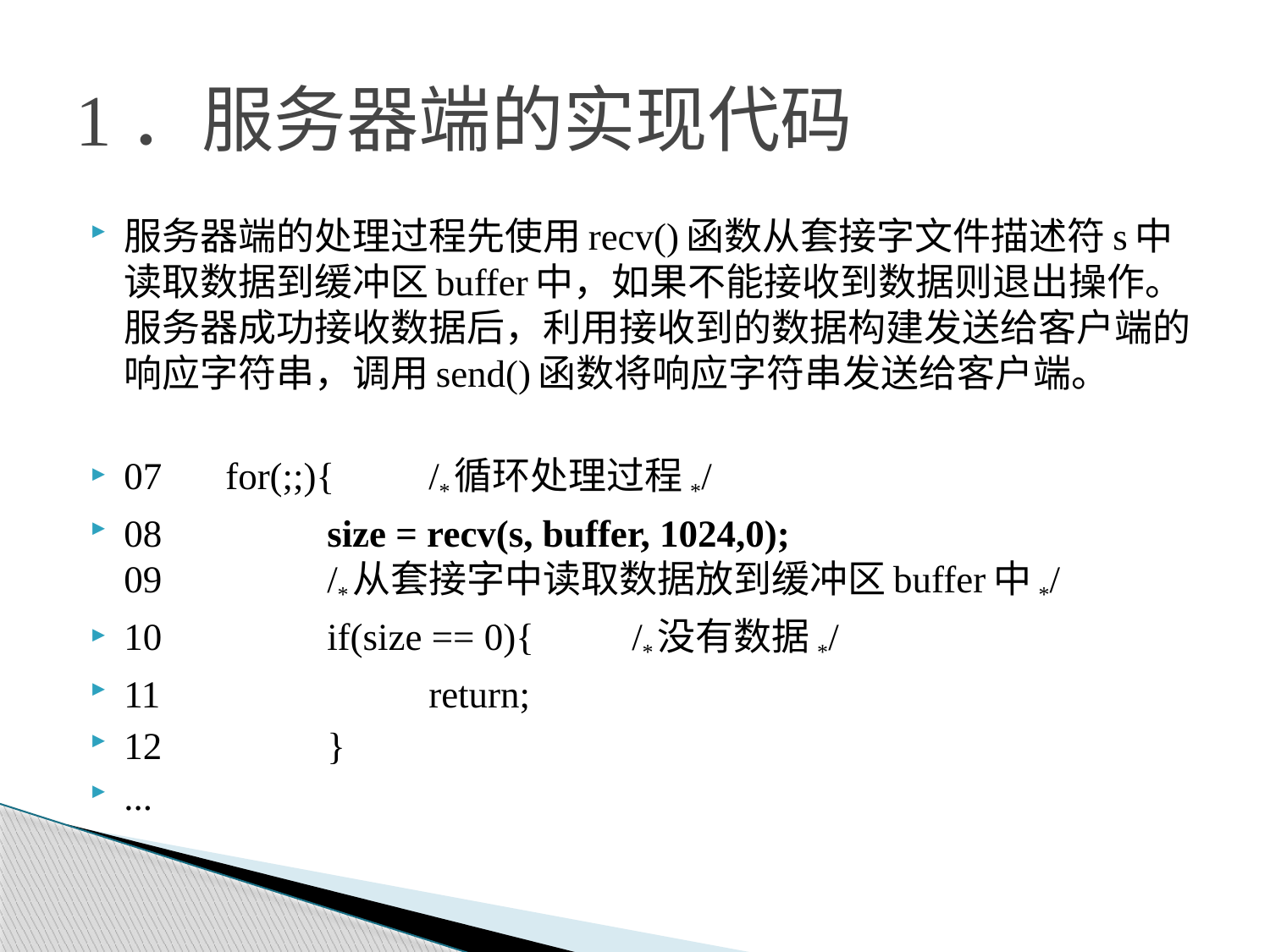

# 1．服务器端的实现代码
服务器端的处理过程先使用recv()函数从套接字文件描述符s中读取数据到缓冲区buffer中，如果不能接收到数据则退出操作。服务器成功接收数据后，利用接收到的数据构建发送给客户端的响应字符串，调用send()函数将响应字符串发送给客户端。

07	for(;;){	/*循环处理过程*/
08		size = recv(s, buffer, 1024,0);
09		/*从套接字中读取数据放到缓冲区buffer中*/
10		if(size == 0){	/*没有数据*/
11			return;
12		}
...